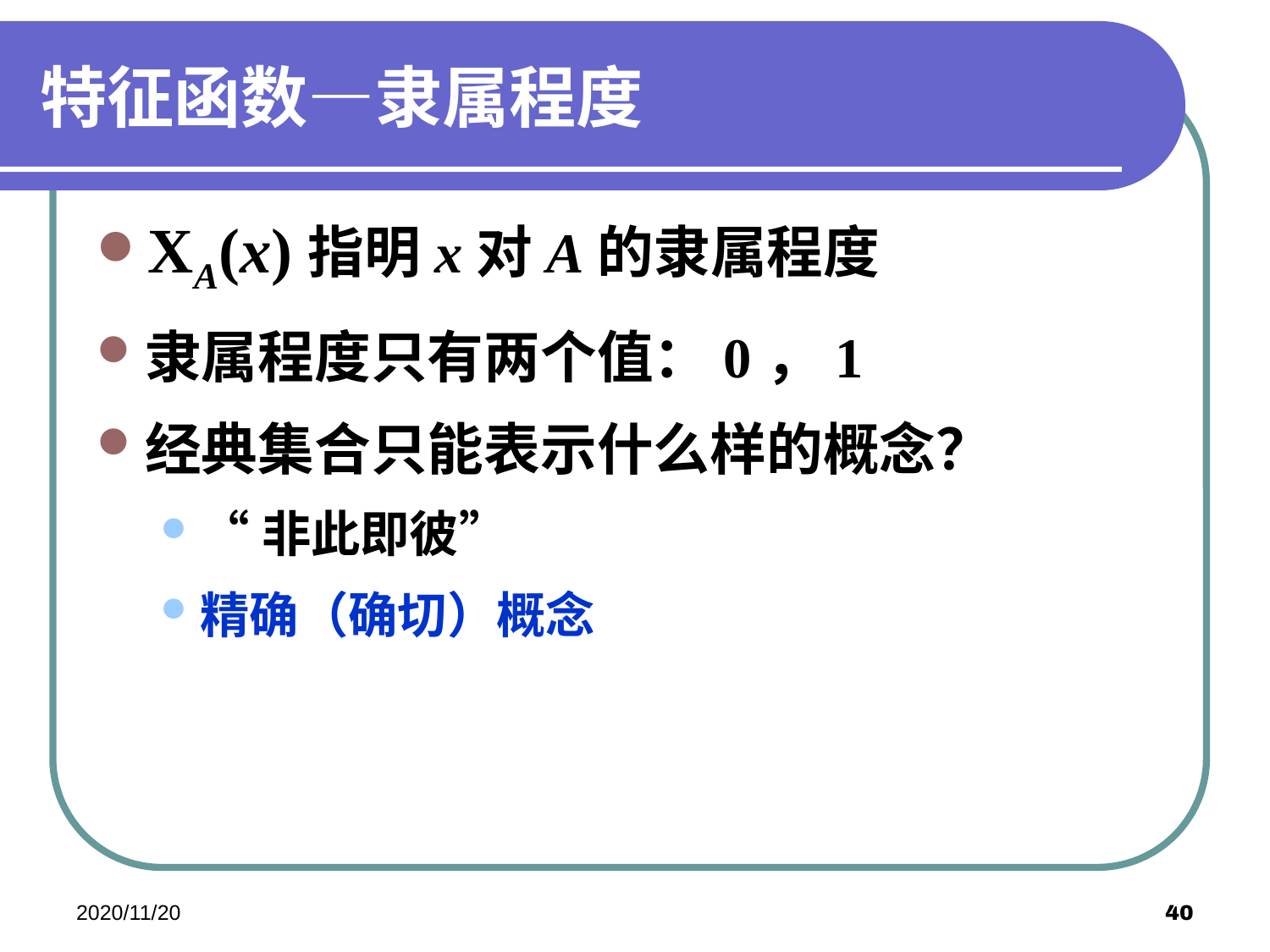

_   _

# 特征函数—隶属程度
XA(x)指明x对A的隶属程度
隶属程度只有两个值：0，1
经典集合只能表示什么样的概念？
“非此即彼”
精确（确切）概念
2020/11/20
40